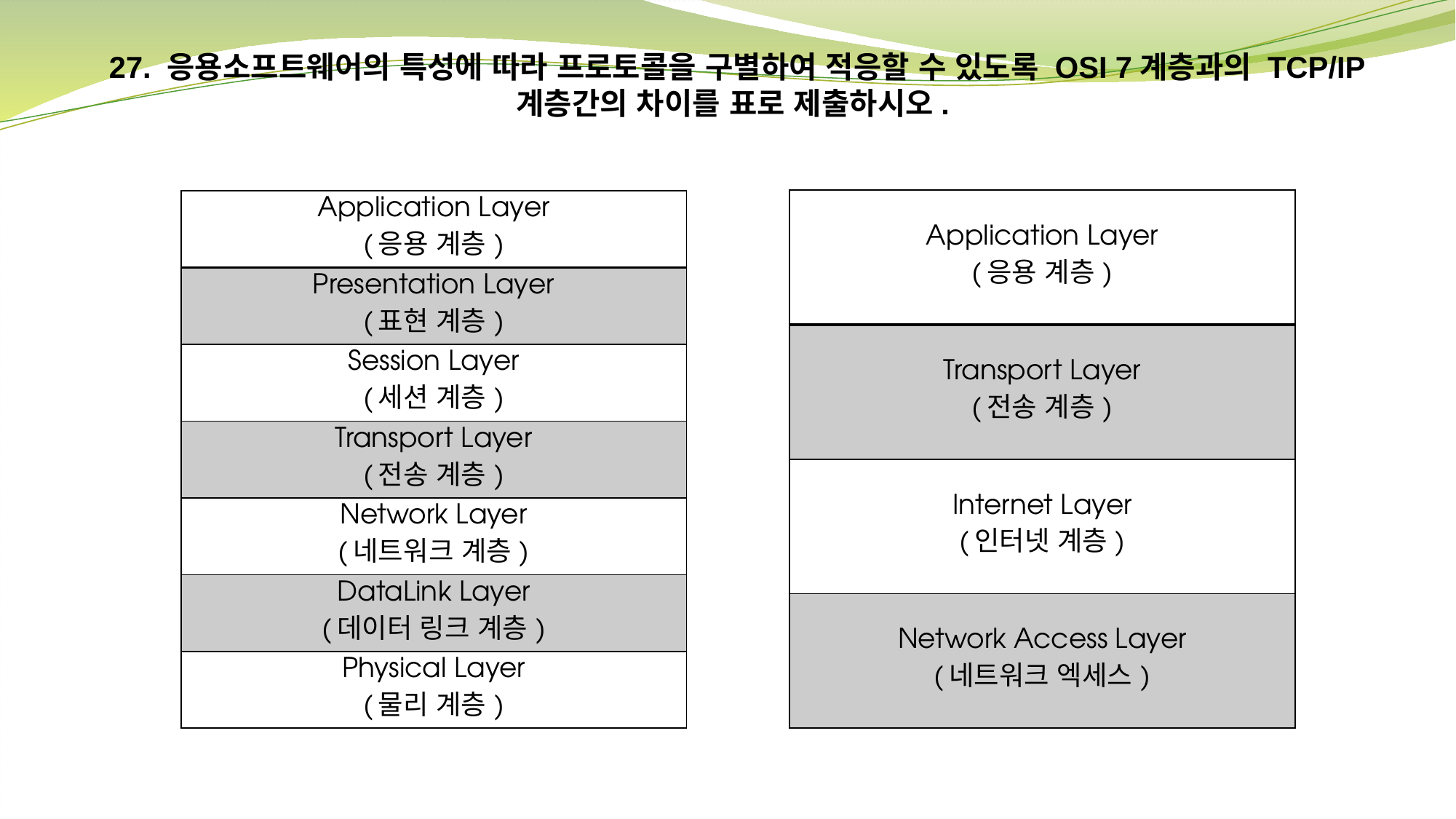

# 27. 응용소프트웨어의 특성에 따라 프로토콜을 구별하여 적응할 수 있도록 OSI 7계층과의 TCP/IP 계층간의 차이를 표로 제출하시오.
| Application Layer (응용 계층) |
| --- |
| Transport Layer (전송 계층) |
| Internet Layer (인터넷 계층) |
| Network Access Layer (네트워크 엑세스) |
| Application Layer (응용 계층) |
| --- |
| Presentation Layer (표현 계층) |
| Session Layer (세션 계층) |
| Transport Layer (전송 계층) |
| Network Layer (네트워크 계층) |
| DataLink Layer (데이터 링크 계층) |
| Physical Layer (물리 계층) |